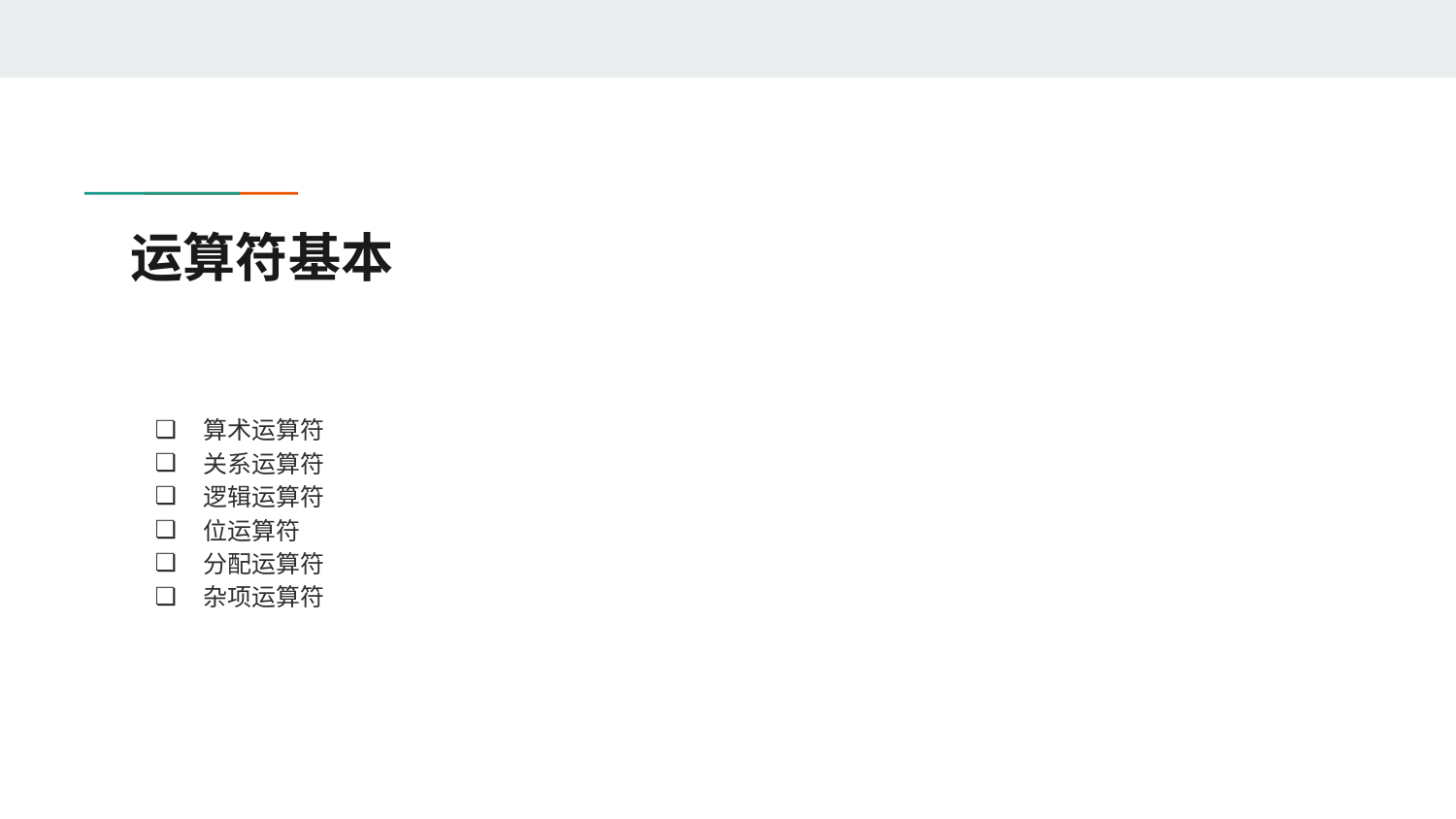

# 运算符基本
算术运算符
关系运算符
逻辑运算符
位运算符
分配运算符
杂项运算符